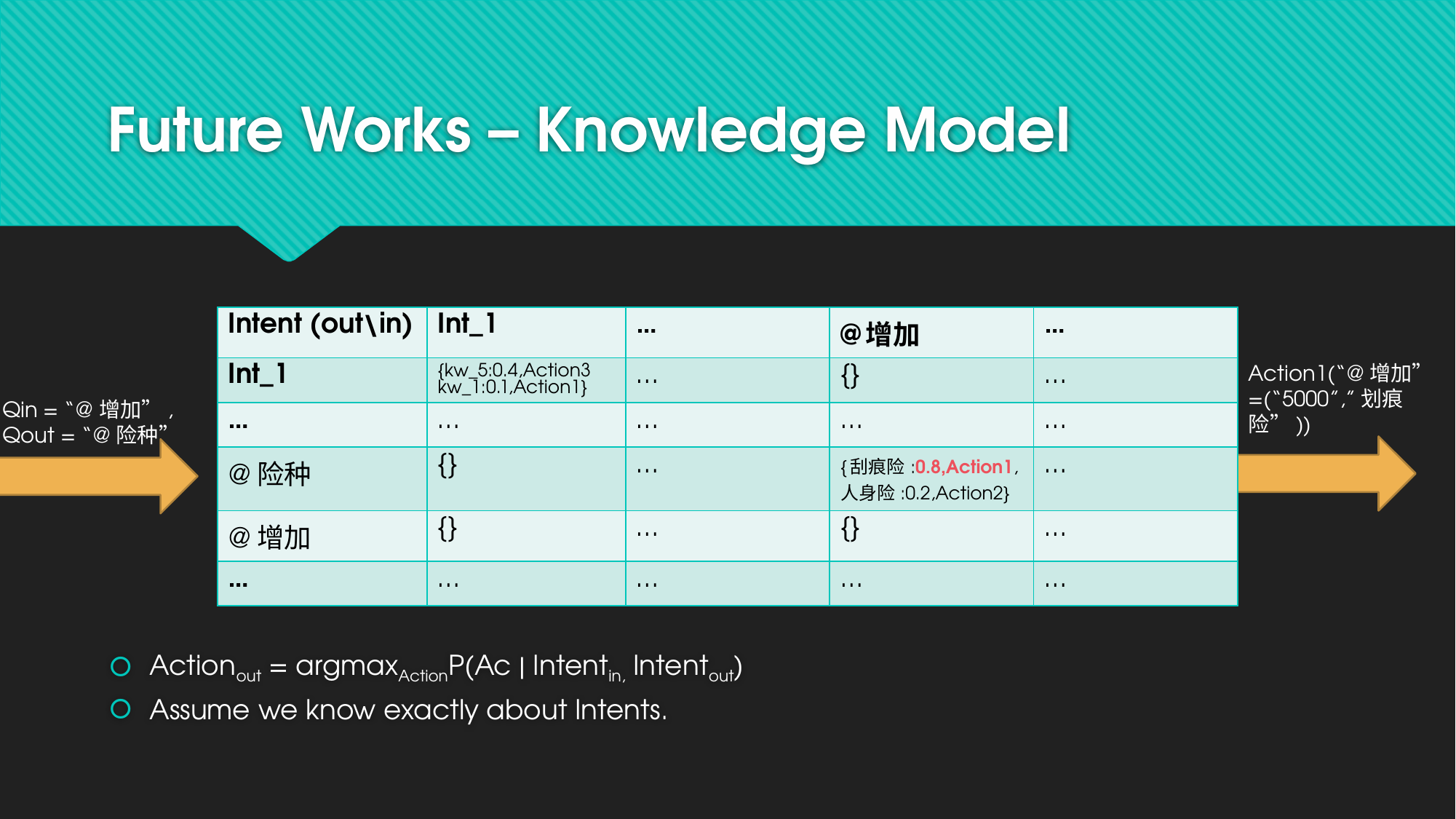

# Future Works – Knowledge Model
| Intent (out\in) | Int\_1 | … | @增加 | … |
| --- | --- | --- | --- | --- |
| Int\_1 | {kw\_5:0.4,Action3 kw\_1:0.1,Action1} | … | {} | … |
| … | … | … | … | … |
| @险种 | {} | … | {刮痕险:0.8,Action1,人身险:0.2,Action2} | … |
| @增加 | {} | … | {} | … |
| … | … | … | … | … |
Action1(“@增加”=(“5000”,”划痕险”))
Qin = “@增加”,
Qout = “@险种”

Actionout = argmaxActionP(Ac | Intentin, Intentout)
Assume we know exactly about Intents.